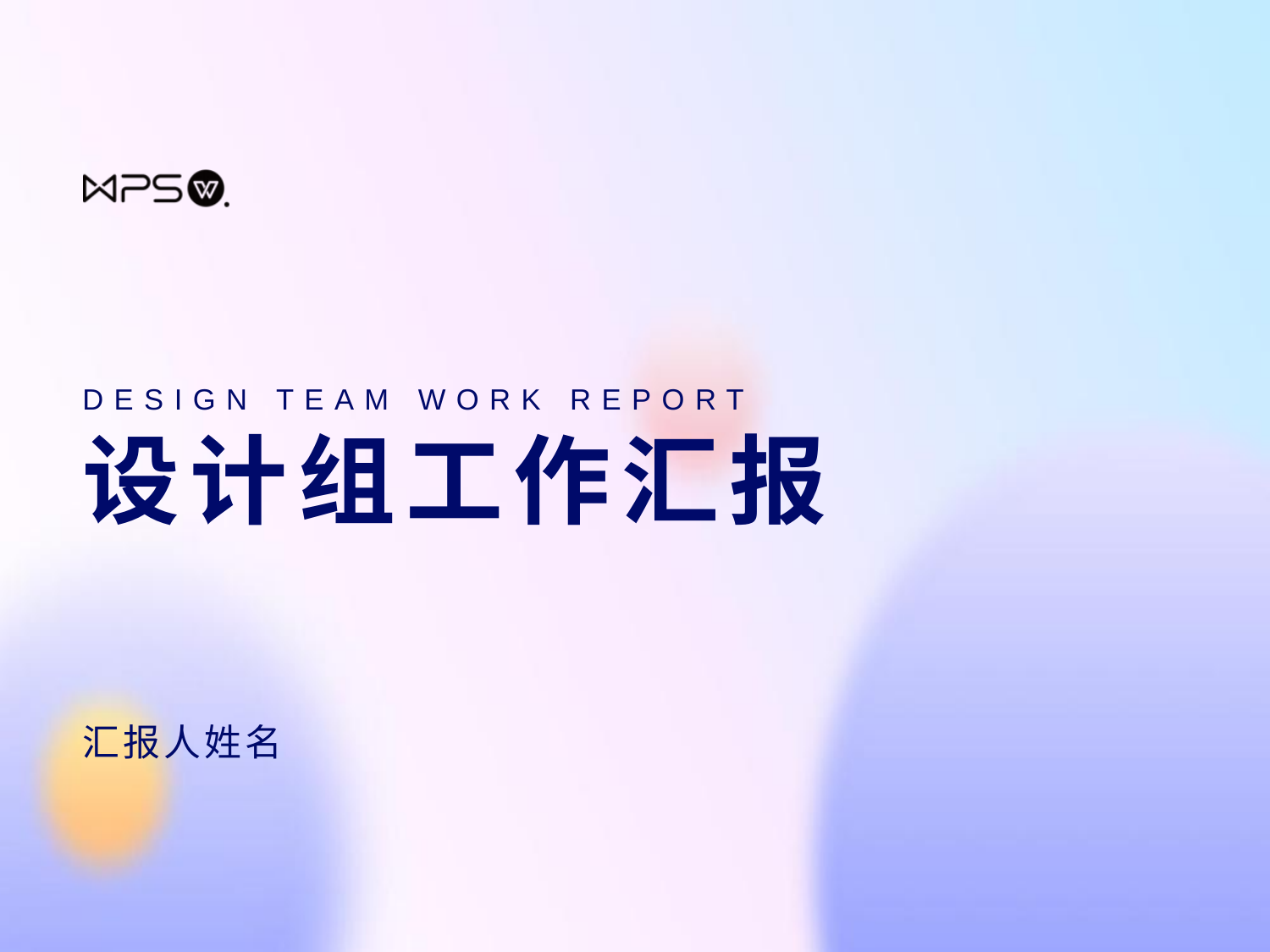

DESIGN TEAM WORK REPORT
# 设计组工作汇报
汇报人姓名